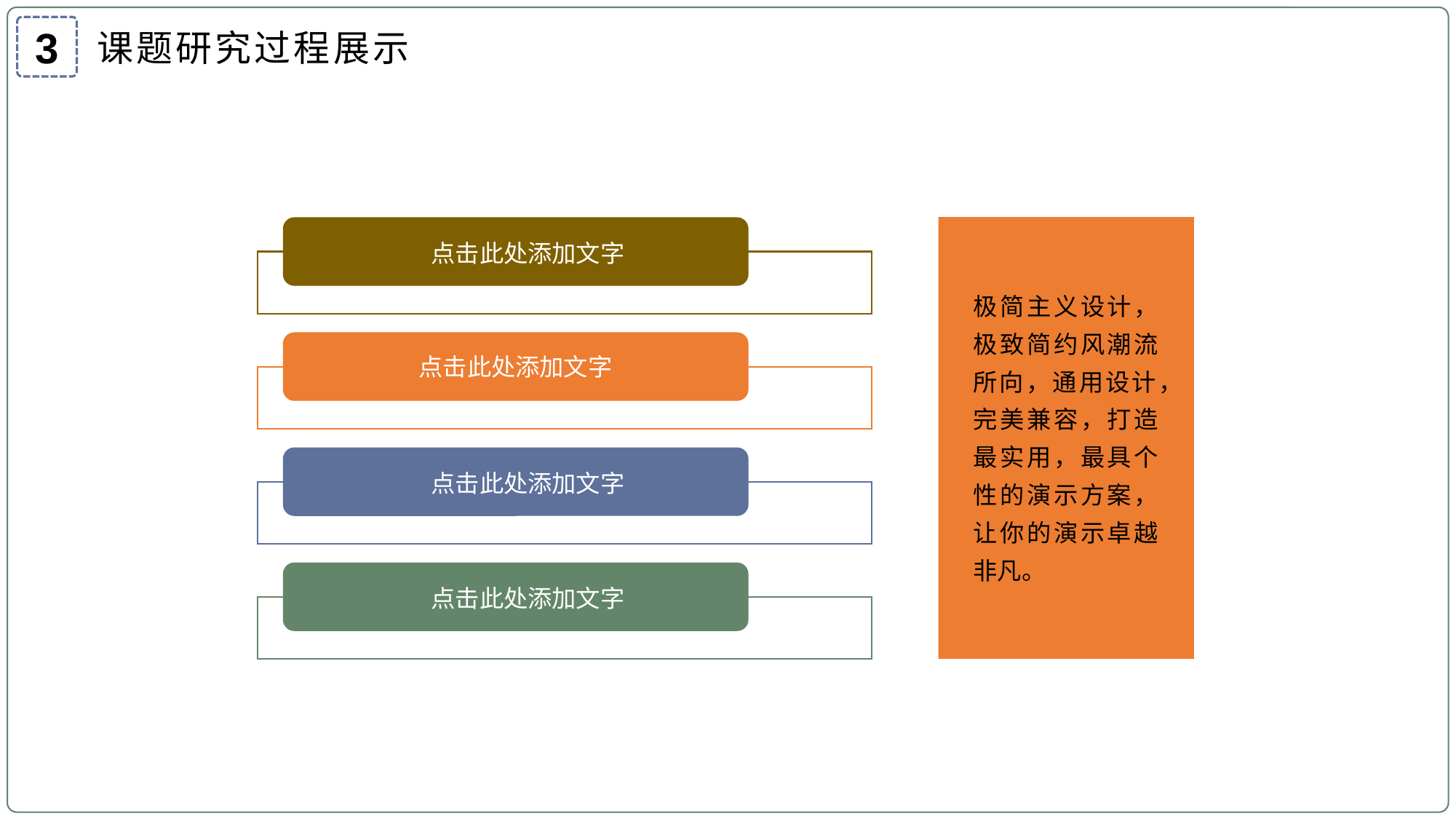

3
课题研究过程展示

点击此处添加文字

极简主义设计，极致简约风潮流所向，通用设计，完美兼容，打造最实用，最具个性的演示方案，让你的演示卓越非凡。
点击此处添加文字

点击此处添加文字

点击此处添加文字